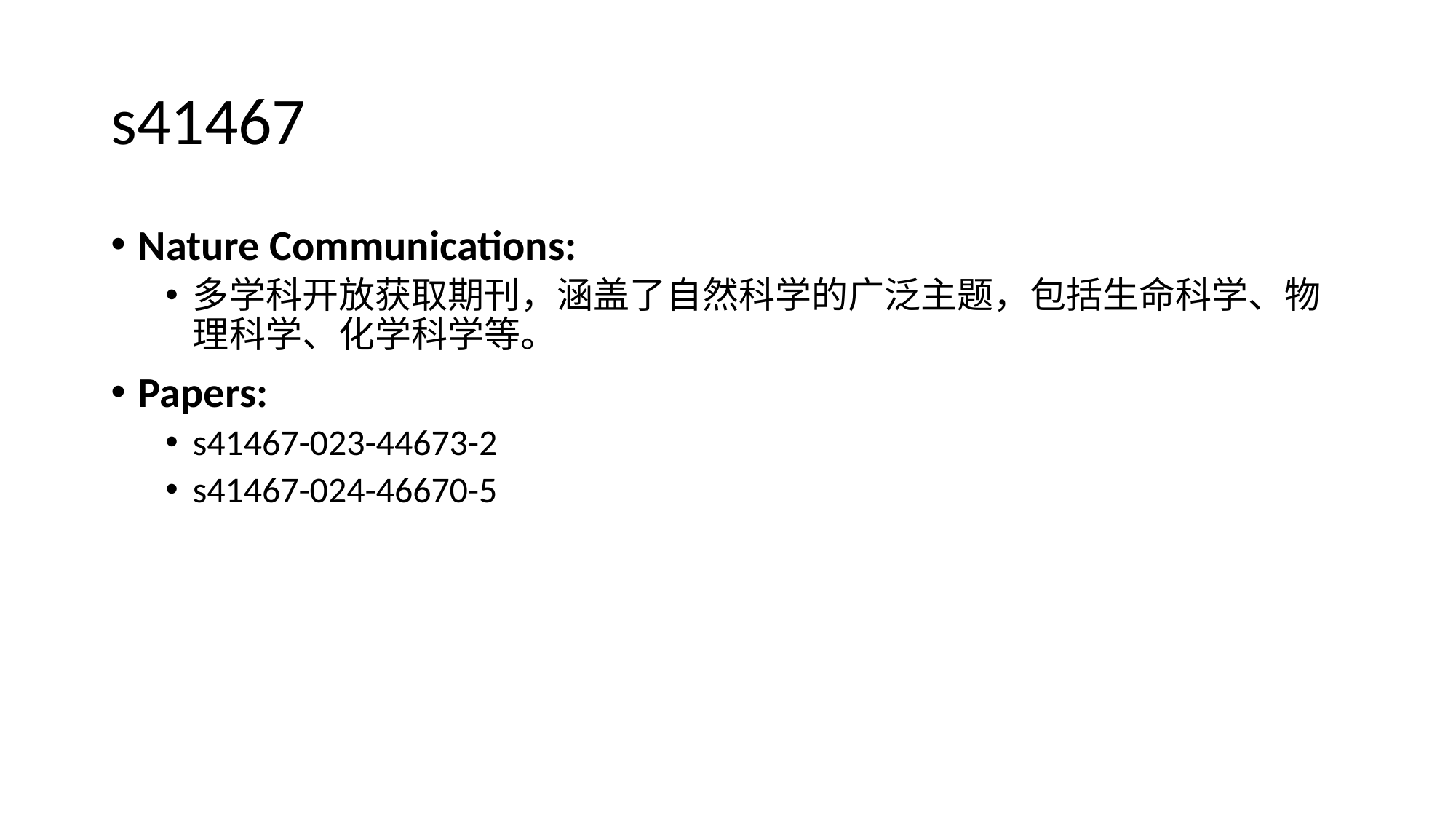

# s41467
Nature Communications:
多学科开放获取期刊，涵盖了自然科学的广泛主题，包括生命科学、物理科学、化学科学等。
Papers:
s41467-023-44673-2
s41467-024-46670-5